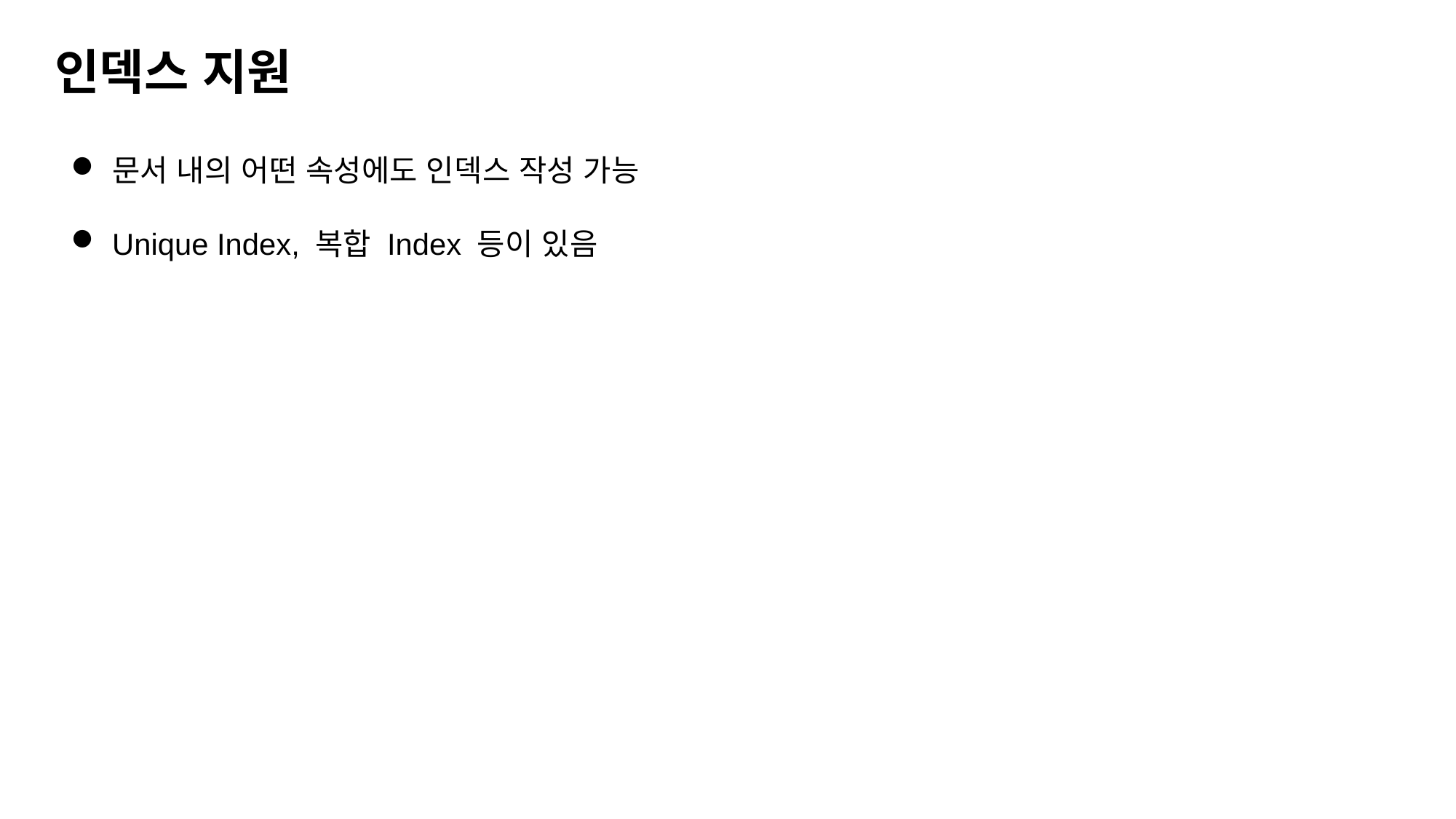

인덱스 지원
문서 내의 어떤 속성에도 인덱스 작성 가능
Unique Index, 복합 Index 등이 있음